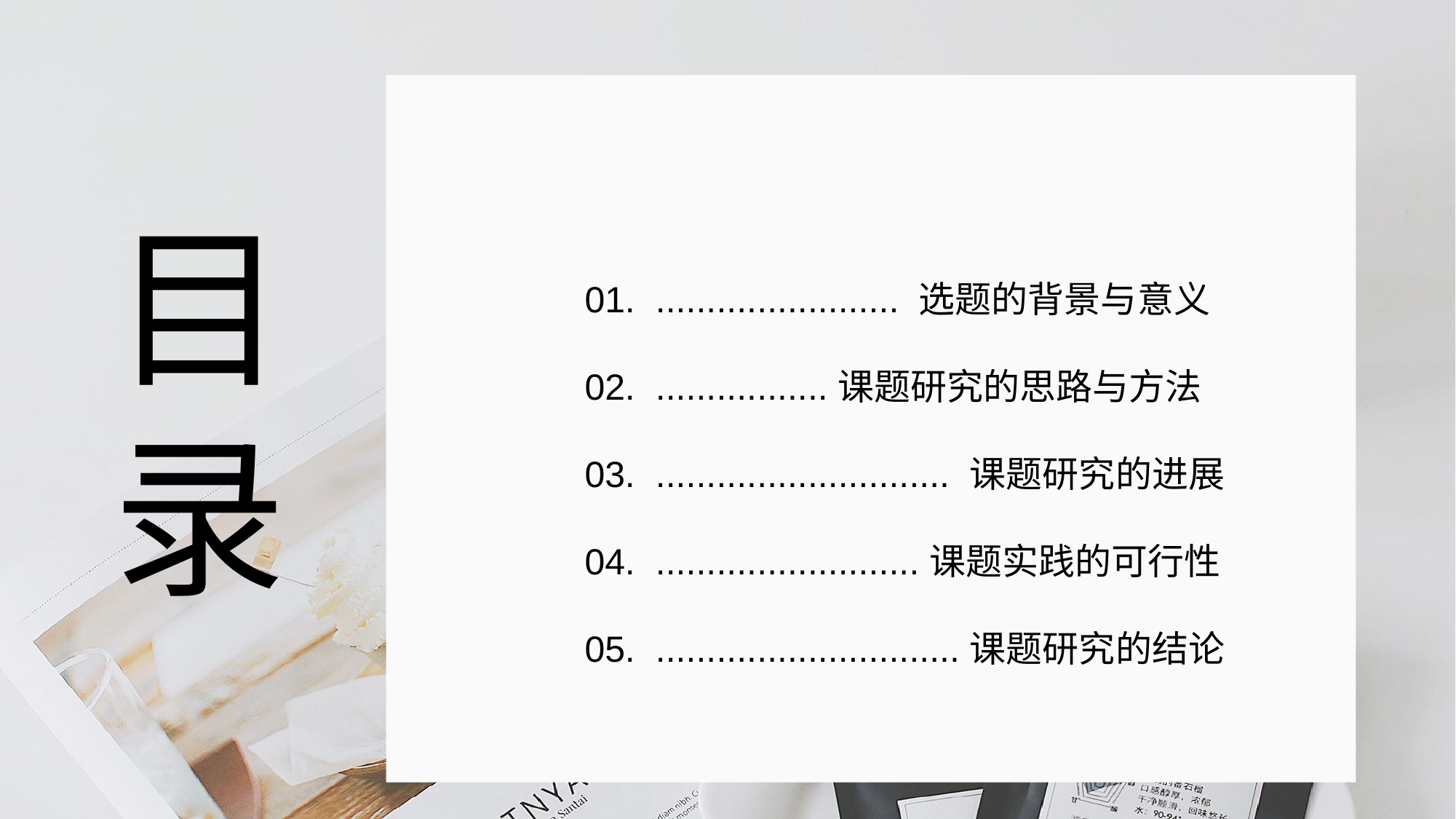

目录
01.  ........................ 选题的背景与意义
02.  .................课题研究的思路与方法
03.  ............................. 课题研究的进展
04.  ..........................课题实践的可行性
05.  ..............................课题研究的结论